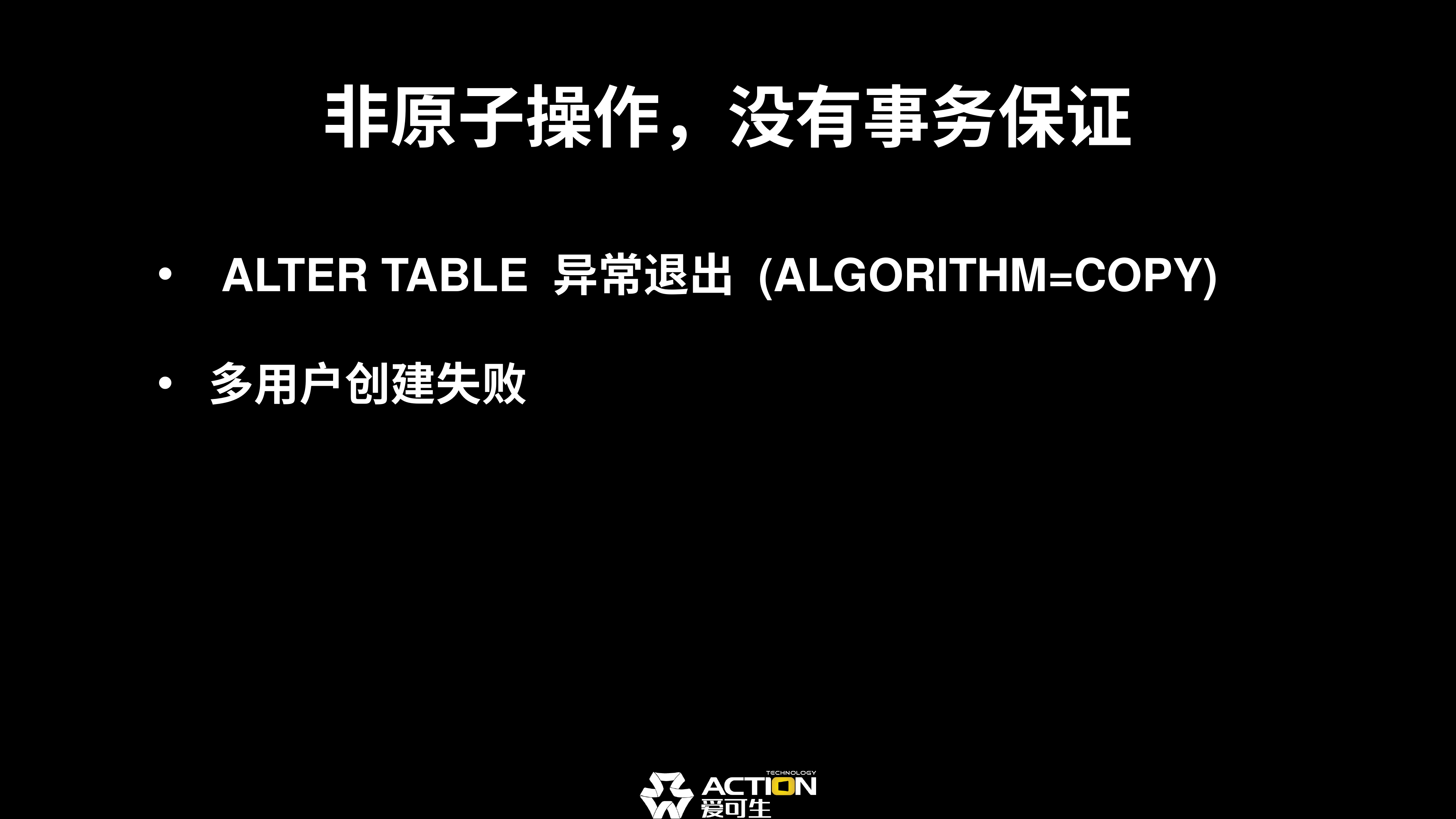

# 非原子操作，没有事务保证
 ALTER TABLE 异常退出 (ALGORITHM=COPY)
多用户创建失败